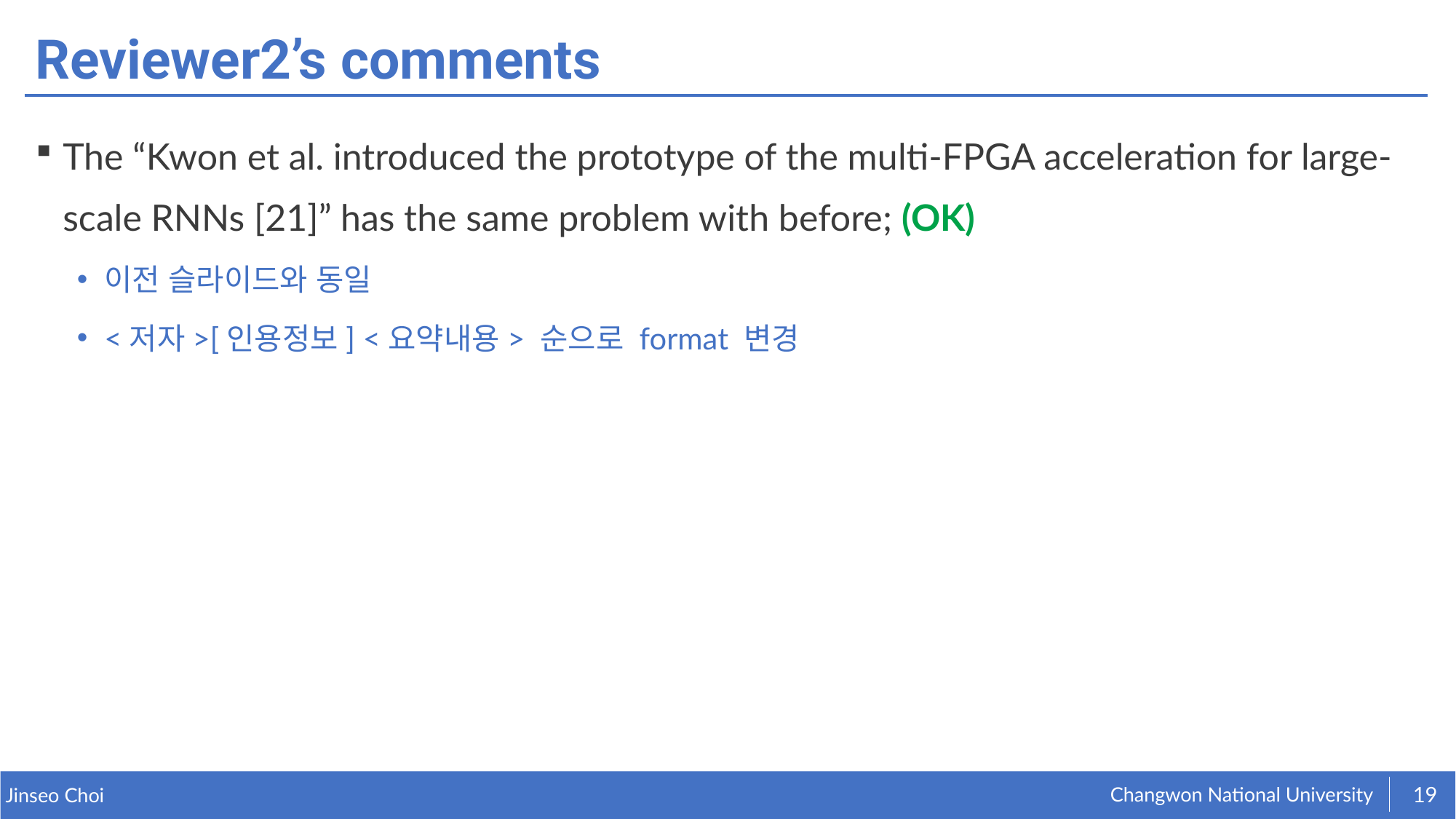

# Reviewer2’s comments
The “Kwon et al. introduced the prototype of the multi-FPGA acceleration for large-scale RNNs [21]” has the same problem with before; (OK)
이전 슬라이드와 동일
<저자>[인용정보] <요약내용> 순으로 format 변경

19